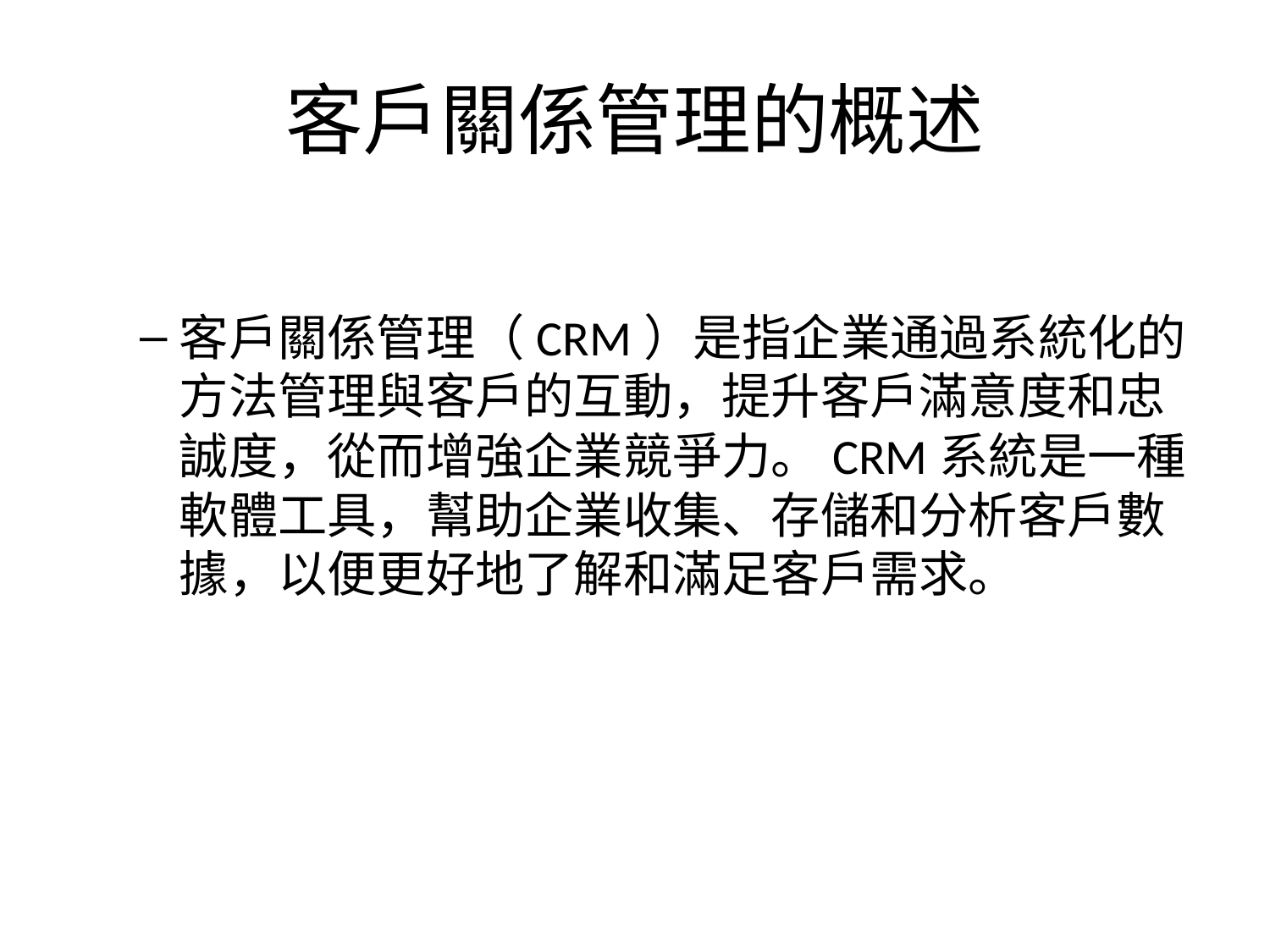

# 客戶關係管理的概述

客戶關係管理（CRM）是指企業通過系統化的方法管理與客戶的互動，提升客戶滿意度和忠誠度，從而增強企業競爭力。CRM系統是一種軟體工具，幫助企業收集、存儲和分析客戶數據，以便更好地了解和滿足客戶需求。